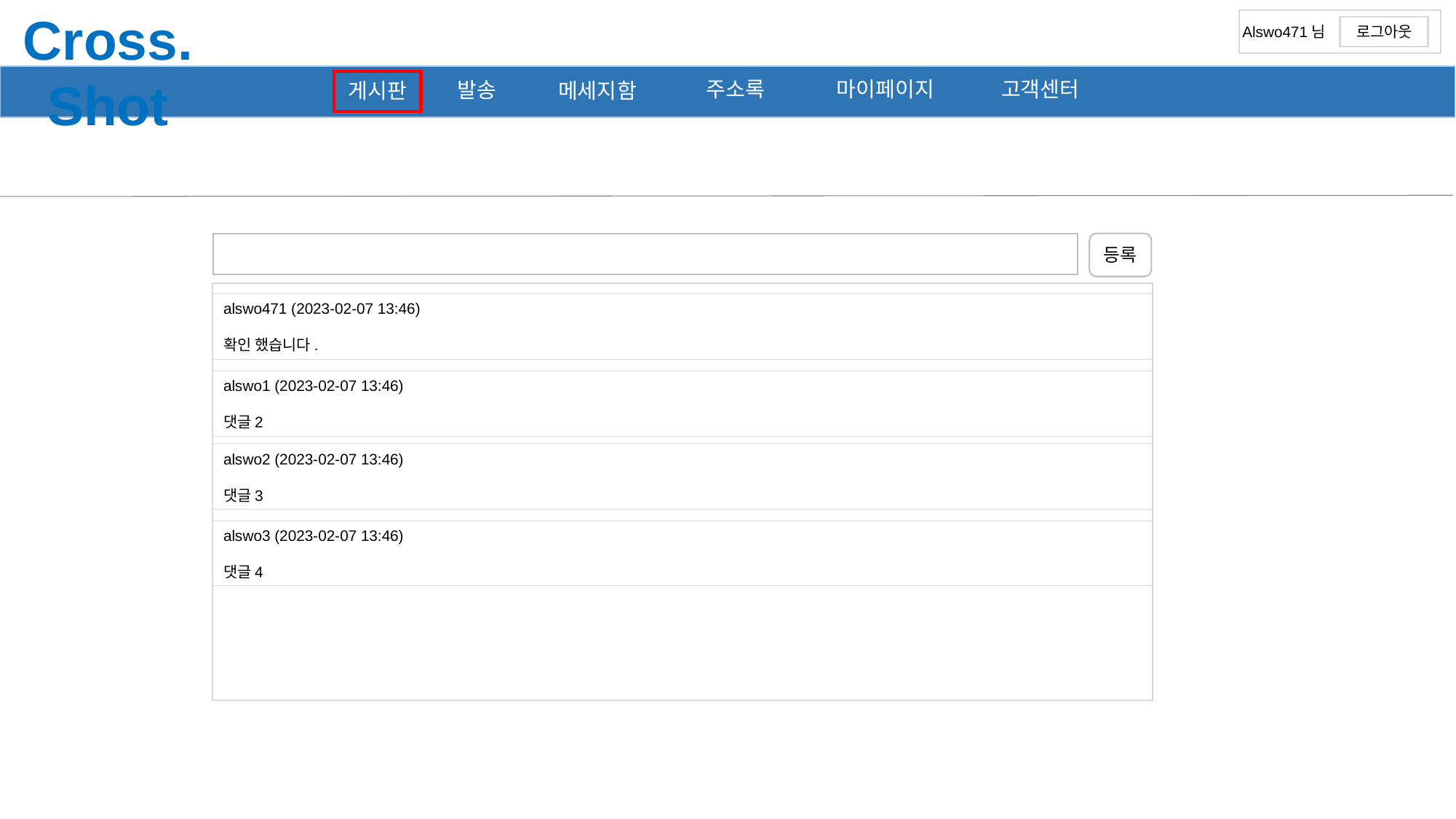

Cross.Shot

Alswo471님
로그아웃

마이페이지
고객센터
주소록

발송
게시판
메세지함

등록

alswo471 (2023-02-07 13:46)

확인 했습니다.
alswo1 (2023-02-07 13:46)

댓글2
alswo2 (2023-02-07 13:46)

댓글3
alswo3 (2023-02-07 13:46)

댓글4